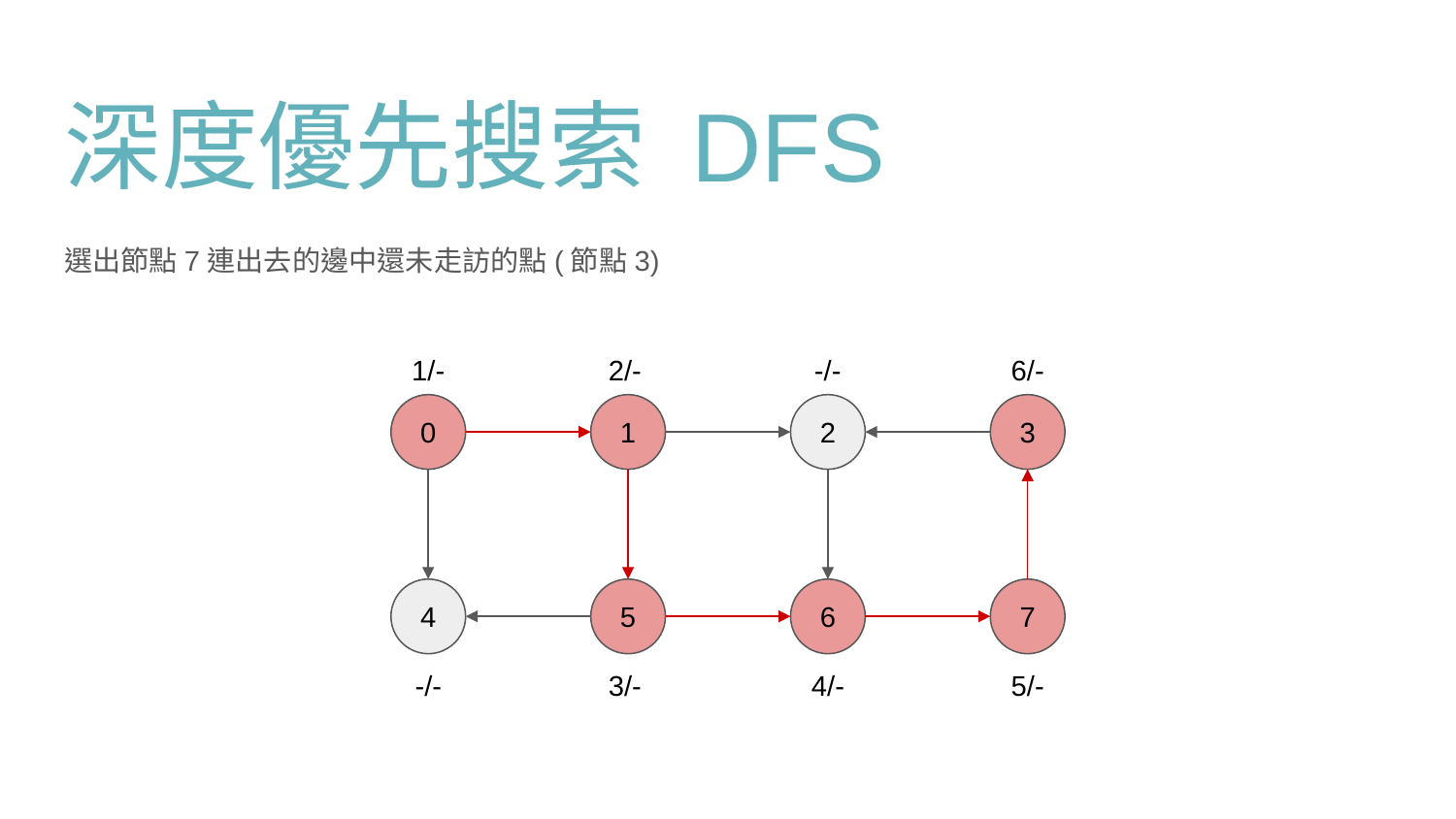

# 深度優先搜索 DFS
選出節點7連出去的邊中還未走訪的點(節點3)
1/-
2/-
-/-
6/-
0
1
2
3
4
5
6
7
-/-
3/-
4/-
5/-